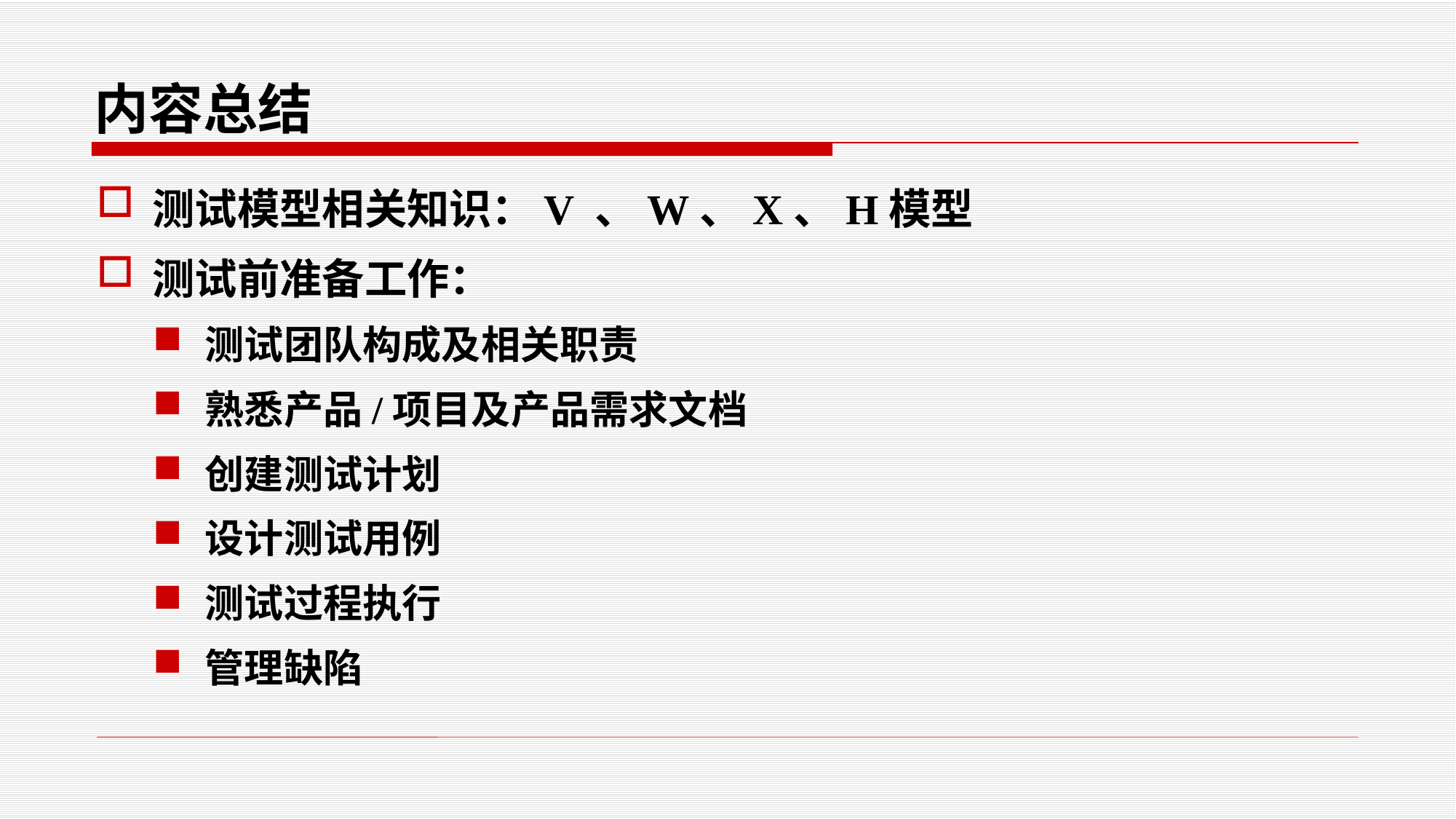

# 内容总结
测试模型相关知识：V 、W、X、H模型
测试前准备工作：
测试团队构成及相关职责
熟悉产品/项目及产品需求文档
创建测试计划
设计测试用例
测试过程执行
管理缺陷